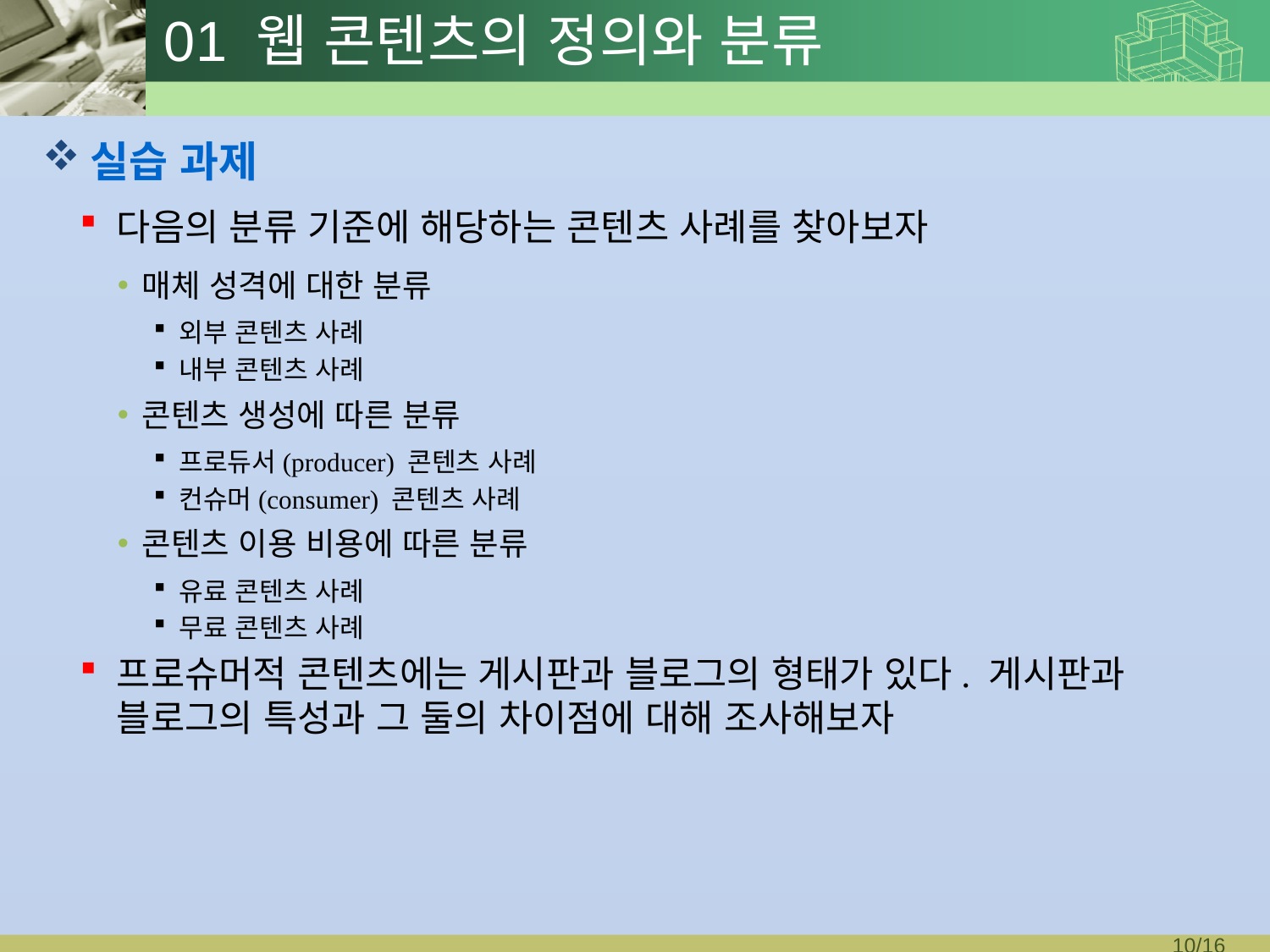

# 01 웹 콘텐츠의 정의와 분류
실습 과제
다음의 분류 기준에 해당하는 콘텐츠 사례를 찾아보자
매체 성격에 대한 분류
외부 콘텐츠 사례
내부 콘텐츠 사례
콘텐츠 생성에 따른 분류
프로듀서(producer) 콘텐츠 사례
컨슈머(consumer) 콘텐츠 사례
콘텐츠 이용 비용에 따른 분류
유료 콘텐츠 사례
무료 콘텐츠 사례
프로슈머적 콘텐츠에는 게시판과 블로그의 형태가 있다. 게시판과 블로그의 특성과 그 둘의 차이점에 대해 조사해보자